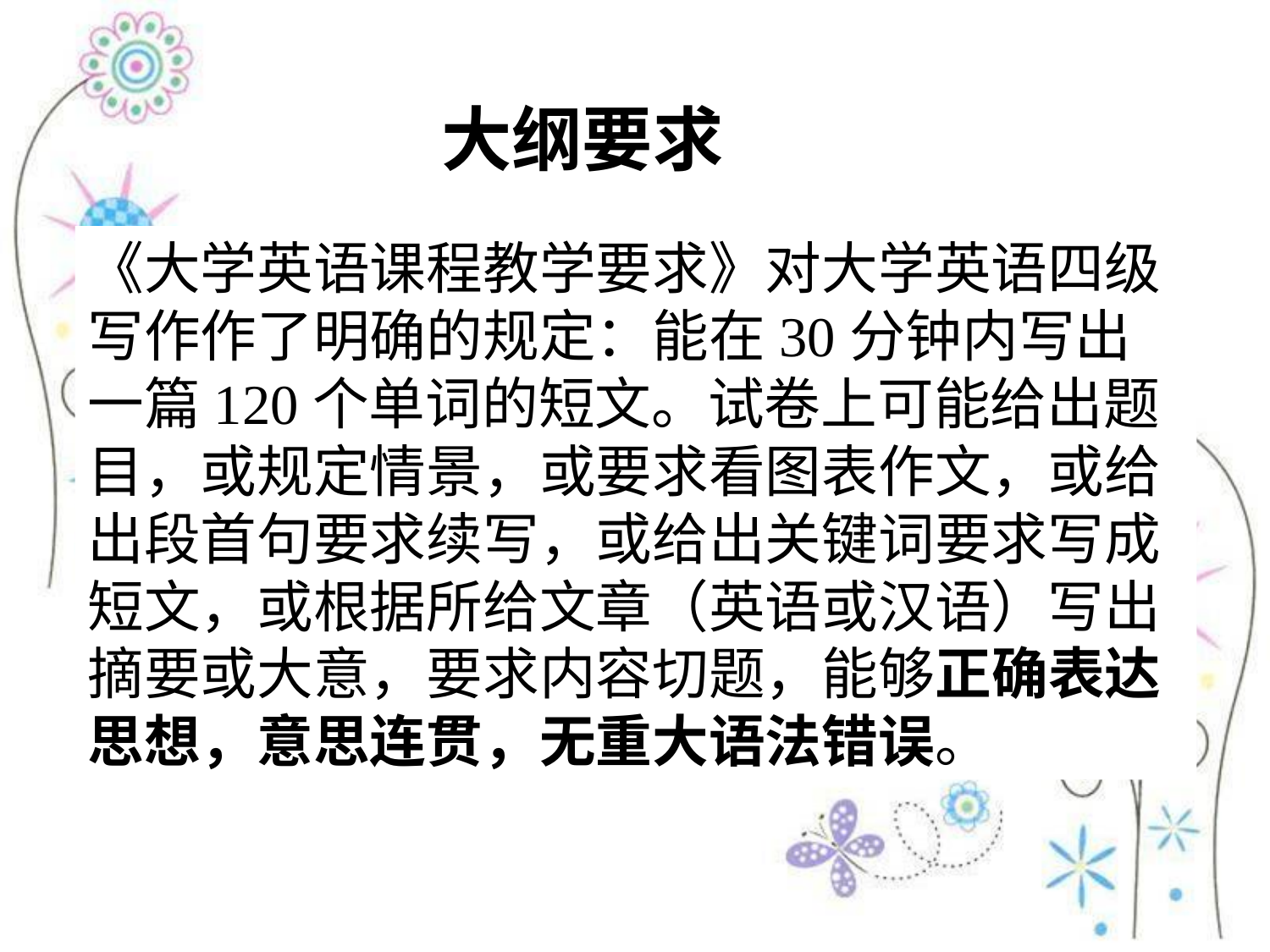

大纲要求
《大学英语课程教学要求》对大学英语四级写作作了明确的规定：能在30分钟内写出一篇120个单词的短文。试卷上可能给出题目，或规定情景，或要求看图表作文，或给出段首句要求续写，或给出关键词要求写成短文，或根据所给文章（英语或汉语）写出摘要或大意，要求内容切题，能够正确表达思想，意思连贯，无重大语法错误。